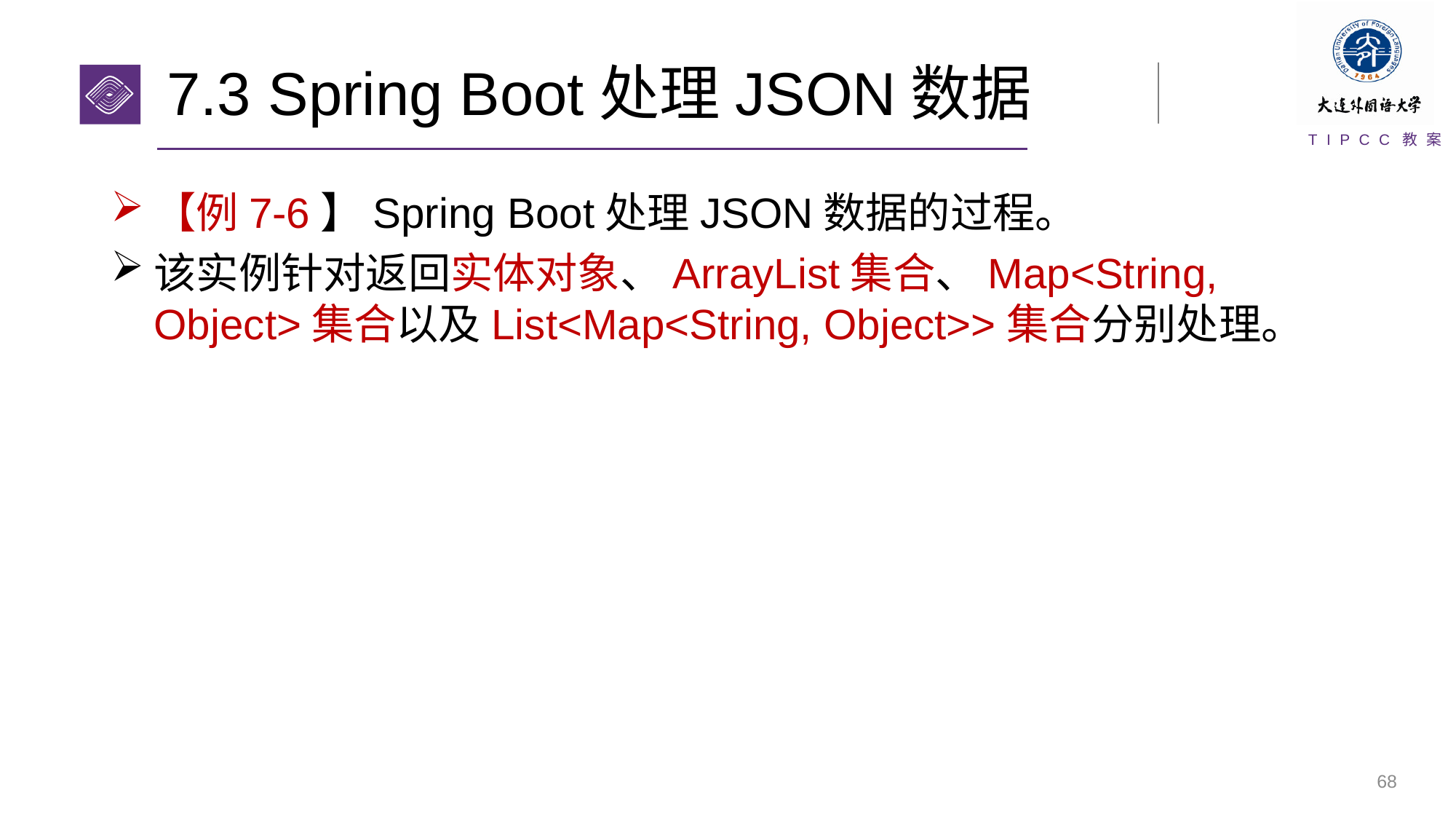

# 7.3 Spring Boot处理JSON数据
【例7-6】Spring Boot处理JSON数据的过程。
该实例针对返回实体对象、ArrayList集合、Map<String, Object>集合以及List<Map<String, Object>>集合分别处理。
68